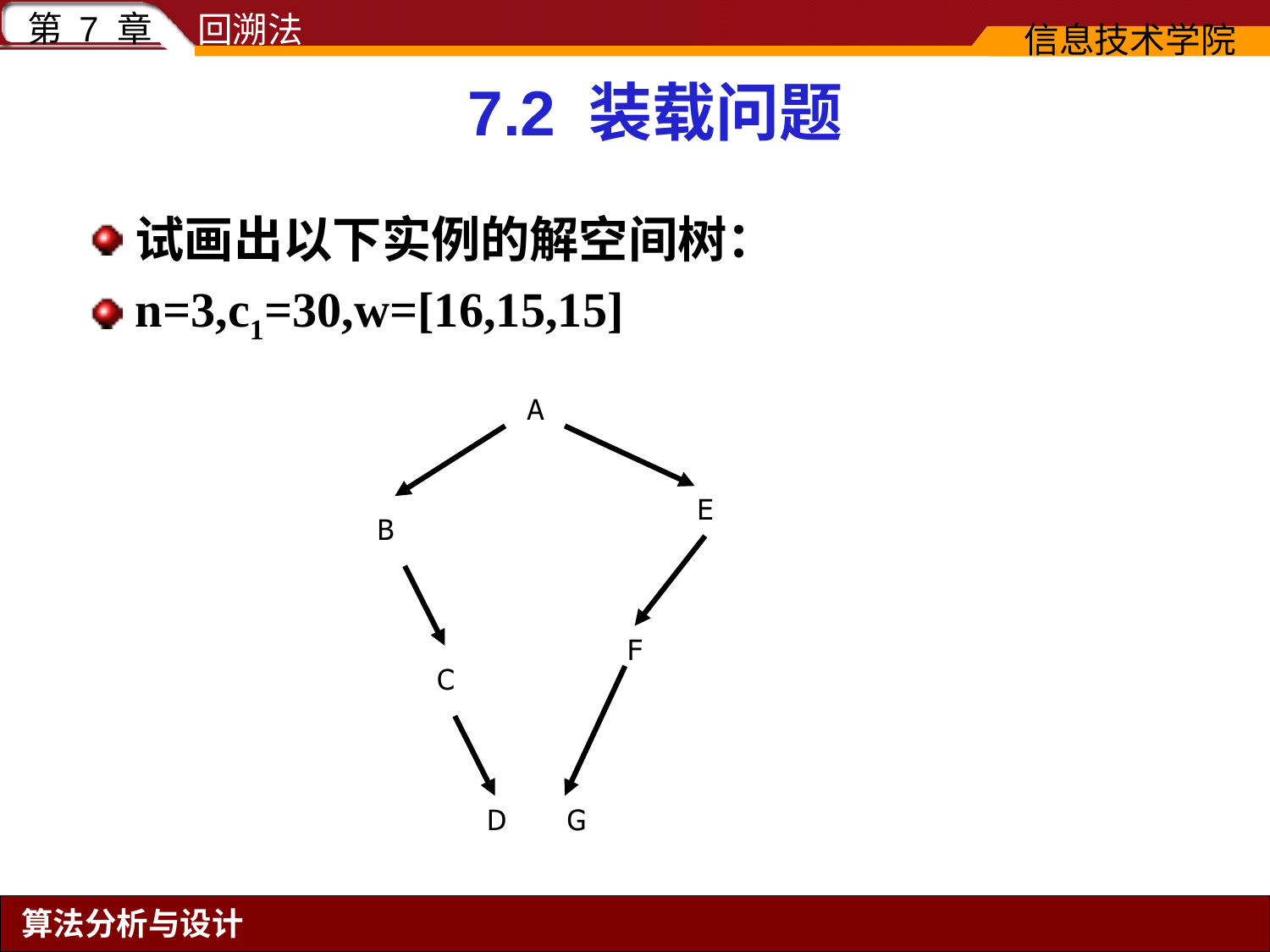

# 7.2 装载问题
试画出以下实例的解空间树：
n=3,c1=30,w=[16,15,15]
A

E
B

F
C

D
G